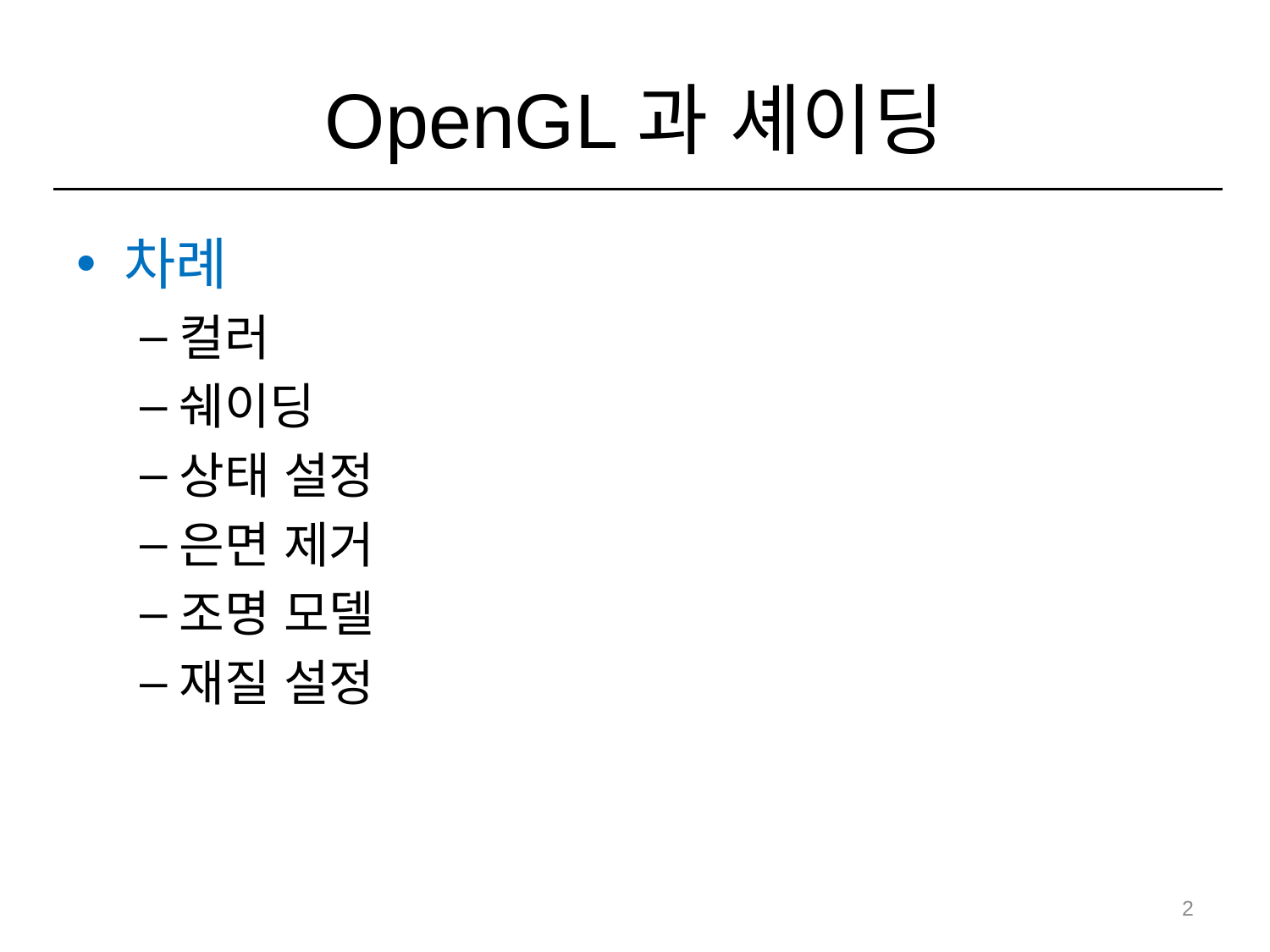

# OpenGL과 셰이딩
차례
컬러
쉐이딩
상태 설정
은면 제거
조명 모델
재질 설정

2